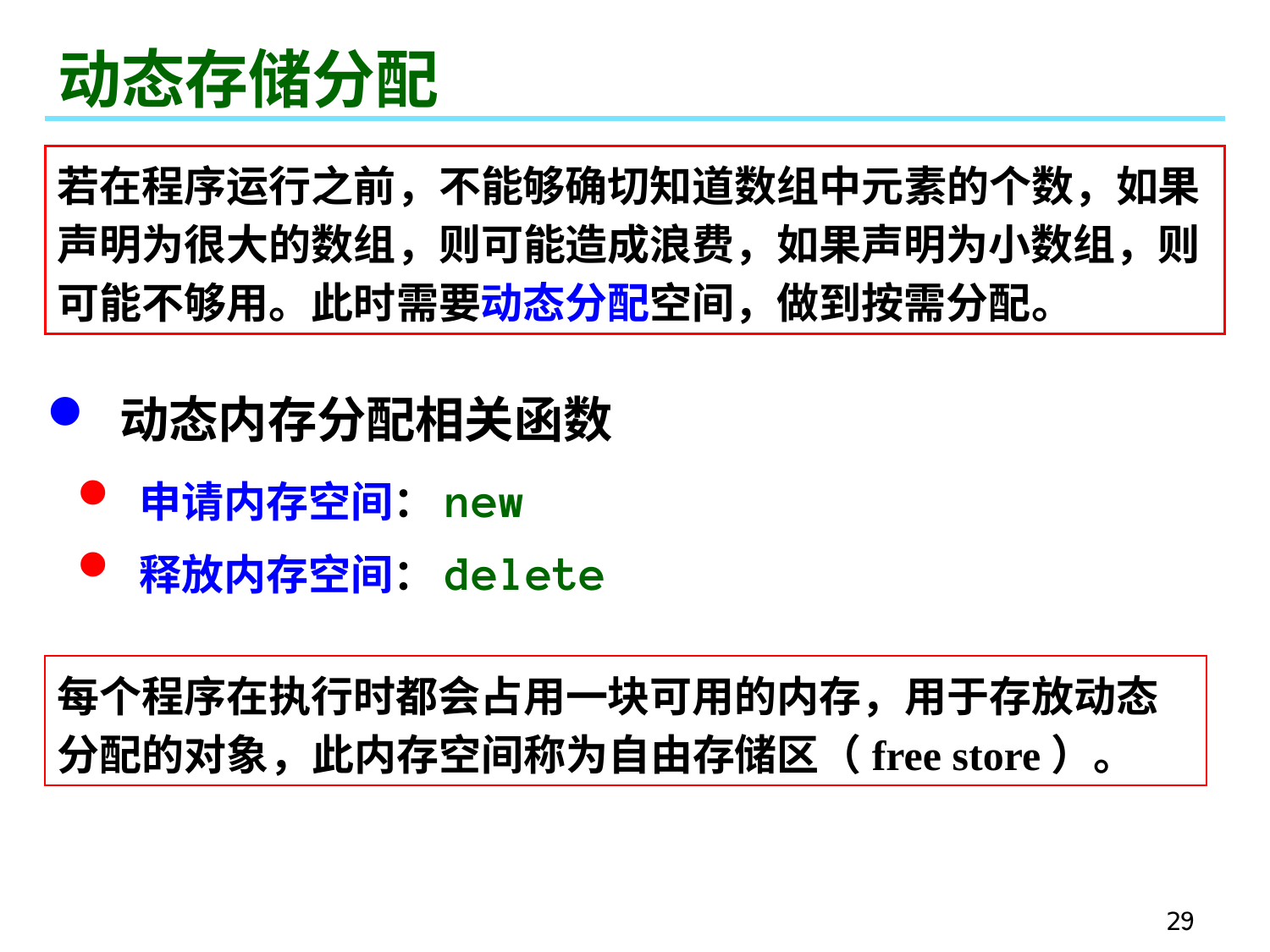

# 动态存储分配
若在程序运行之前，不能够确切知道数组中元素的个数，如果声明为很大的数组，则可能造成浪费，如果声明为小数组，则可能不够用。此时需要动态分配空间，做到按需分配。
 动态内存分配相关函数
 申请内存空间：new
 释放内存空间：delete
每个程序在执行时都会占用一块可用的内存，用于存放动态分配的对象，此内存空间称为自由存储区（free store）。
29